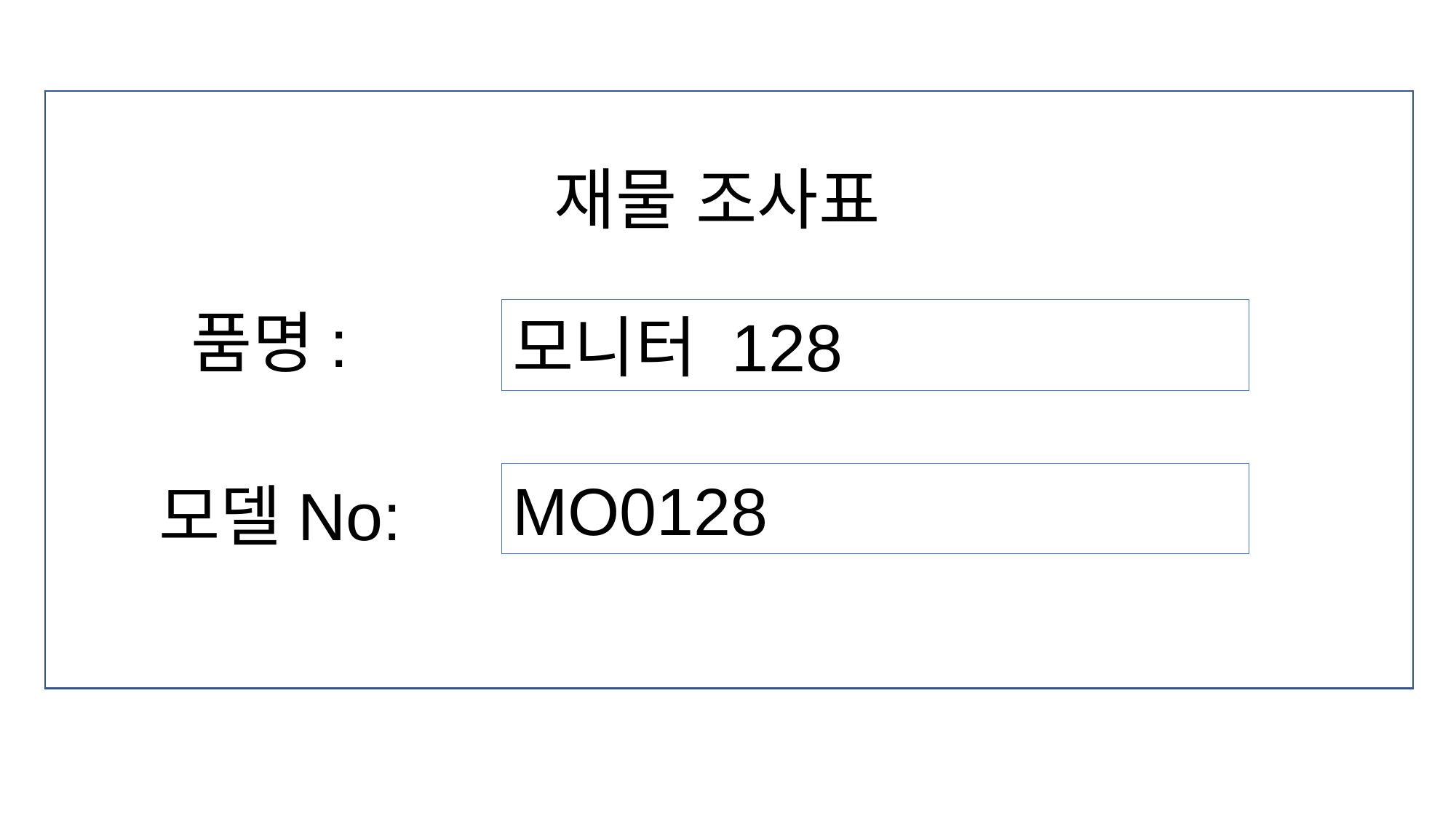

재물 조사표
품명:
모니터 128
MO0128
모델No: